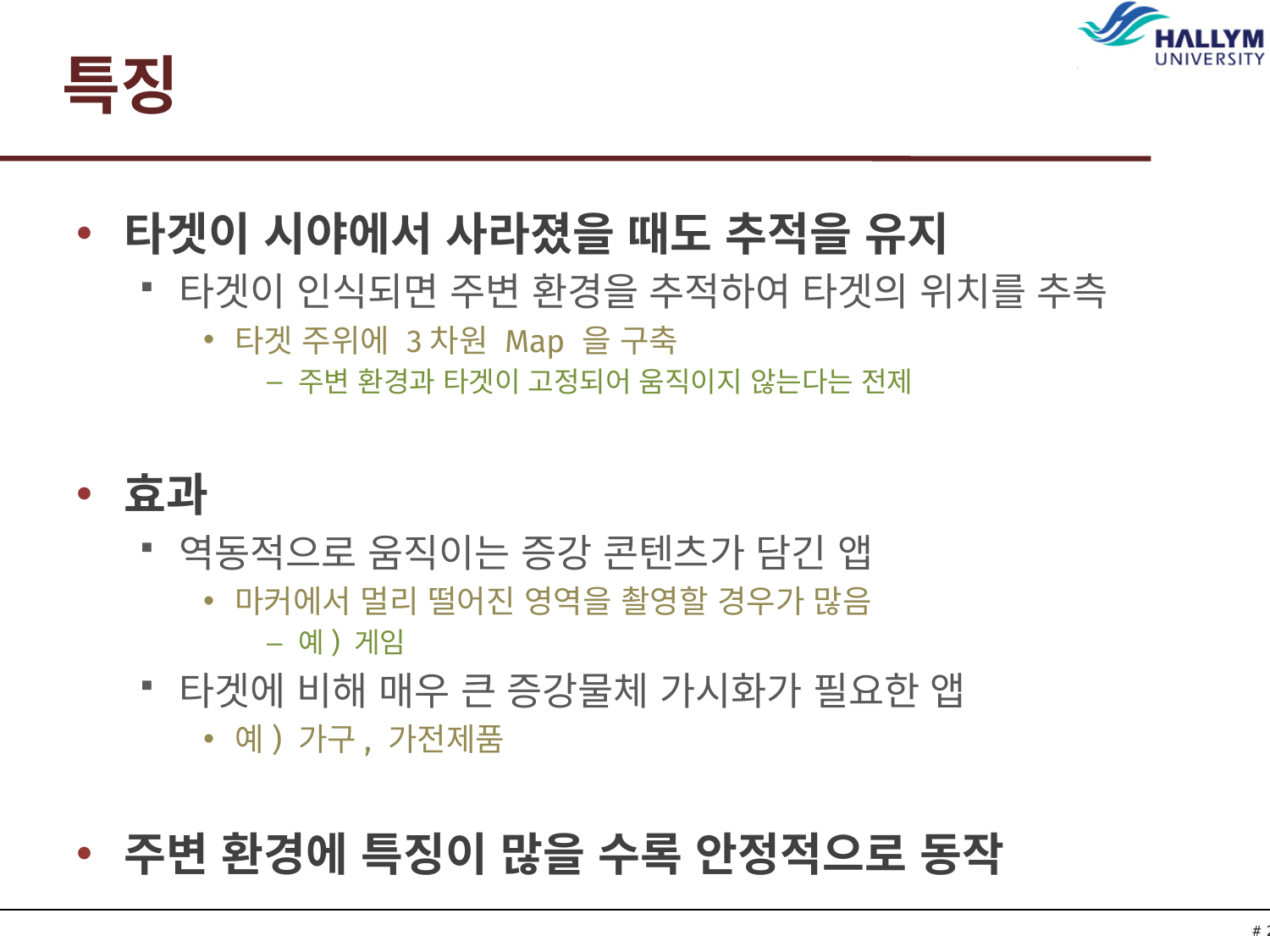

# 특징
타겟이 시야에서 사라졌을 때도 추적을 유지
타겟이 인식되면 주변 환경을 추적하여 타겟의 위치를 추측
타겟 주위에 3차원 Map 을 구축
주변 환경과 타겟이 고정되어 움직이지 않는다는 전제

효과
역동적으로 움직이는 증강 콘텐츠가 담긴 앱
마커에서 멀리 떨어진 영역을 촬영할 경우가 많음
예) 게임
타겟에 비해 매우 큰 증강물체 가시화가 필요한 앱
예) 가구, 가전제품

주변 환경에 특징이 많을 수록 안정적으로 동작